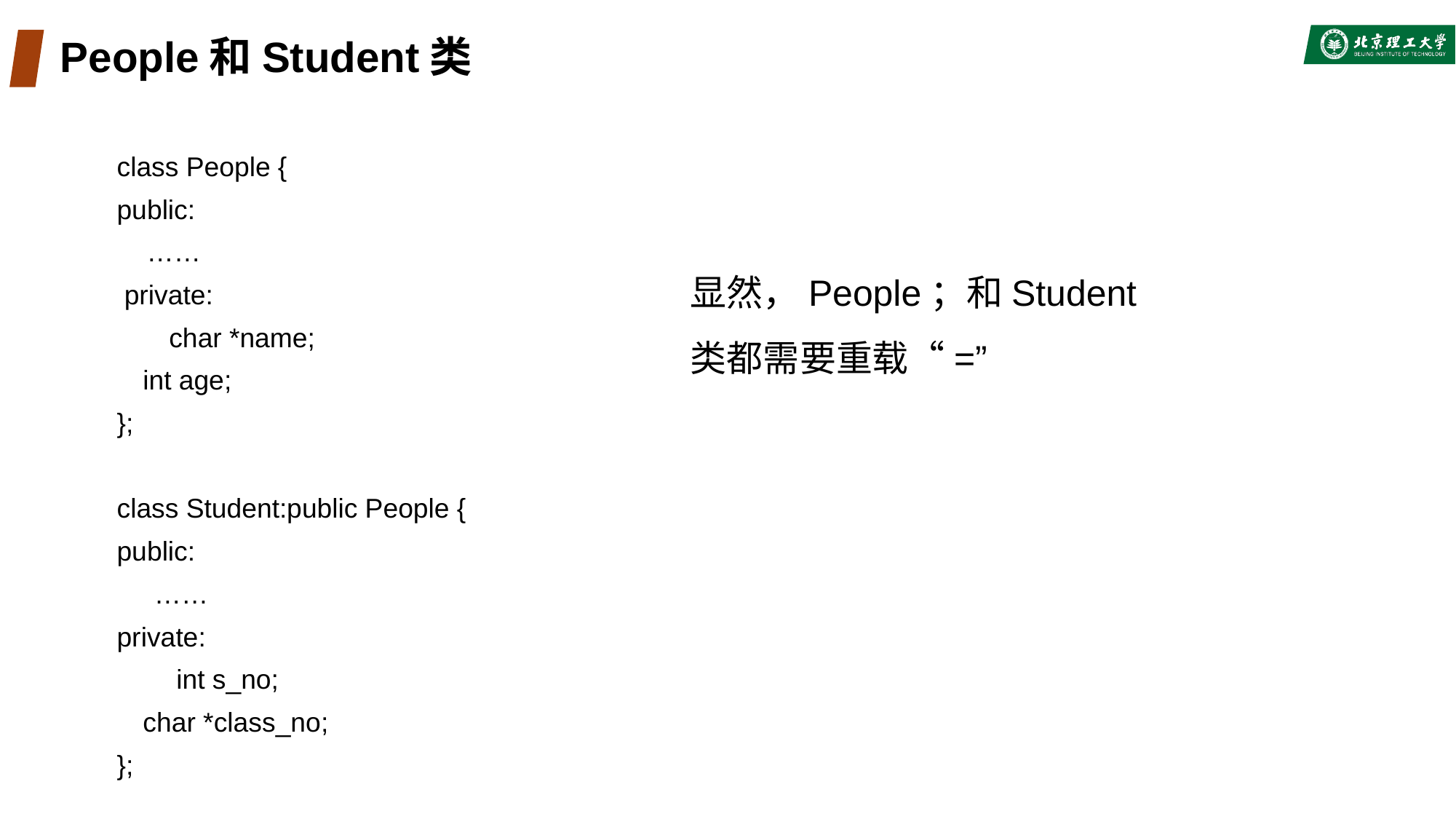

# People和Student类
class People {
public:
    ……
 private:
       char *name;
	int age;
};

class Student:public People {
public:
     ……
private:
        int s_no;
	char *class_no;
};

显然，People；和Student类都需要重载“=”